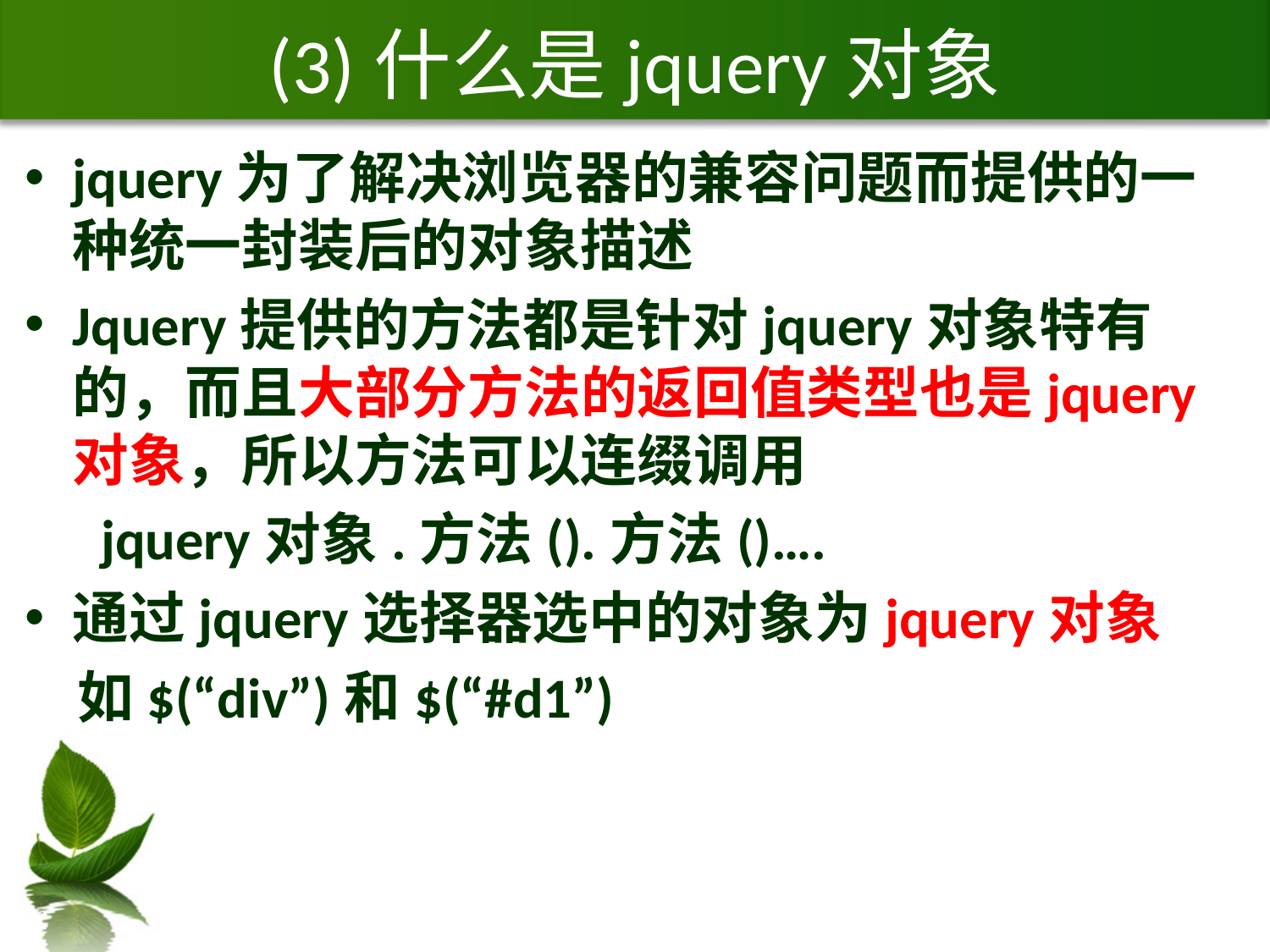

# (3)什么是jquery对象
jquery为了解决浏览器的兼容问题而提供的一种统一封装后的对象描述
Jquery提供的方法都是针对jquery对象特有的，而且大部分方法的返回值类型也是jquery对象，所以方法可以连缀调用
      jquery对象.方法().方法()….
通过jquery选择器选中的对象为jquery对象
   如$(“div”)和$(“#d1”)